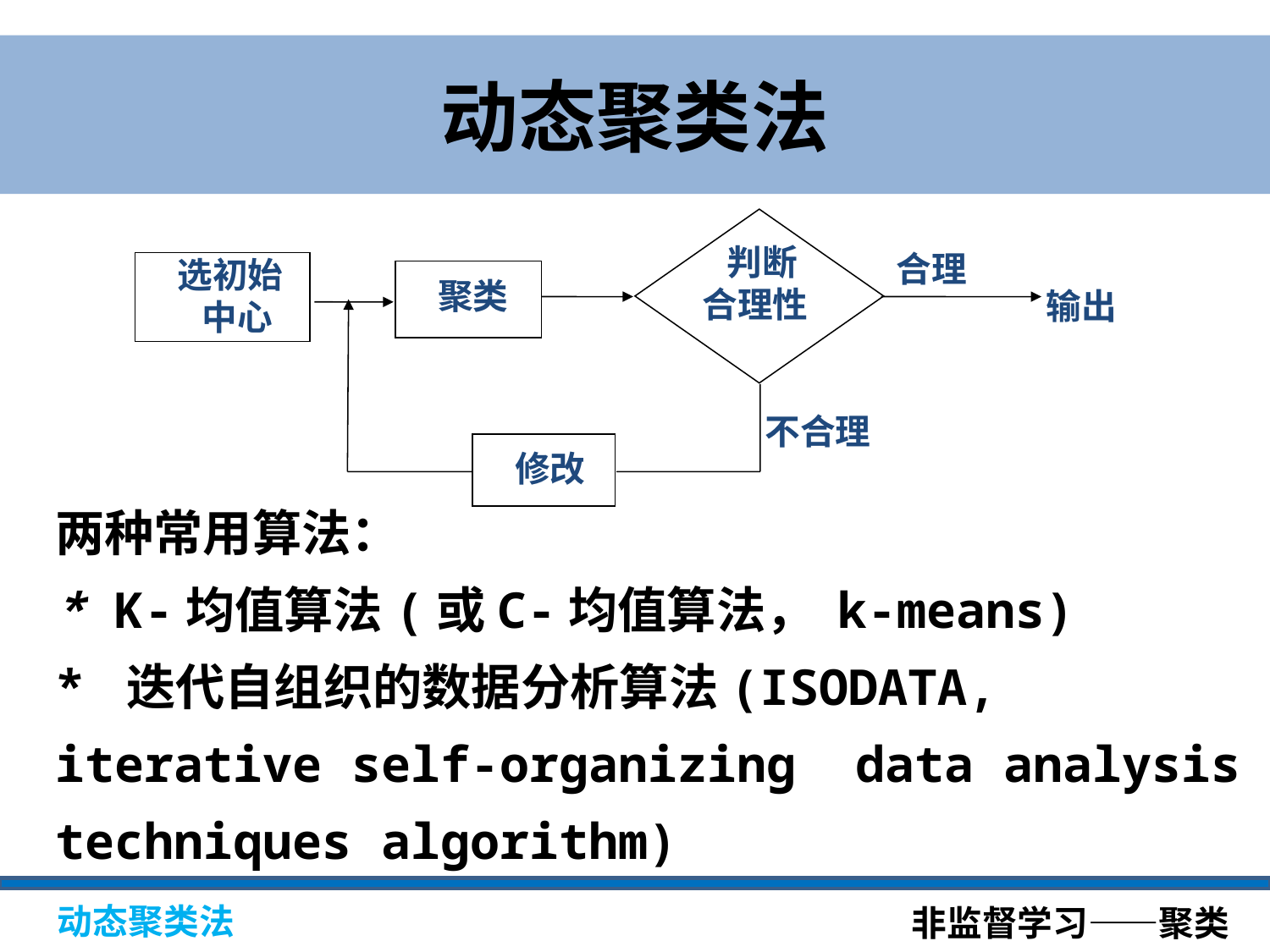

动态聚类法

合理
  判断
合理性
选初始
  中心
聚类
输出

不合理
修改

两种常用算法：
* K-均值算法(或C-均值算法， k-means)
* 迭代自组织的数据分析算法(ISODATA, iterative self-organizing  data analysis techniques algorithm)

非监督学习——聚类
动态聚类法